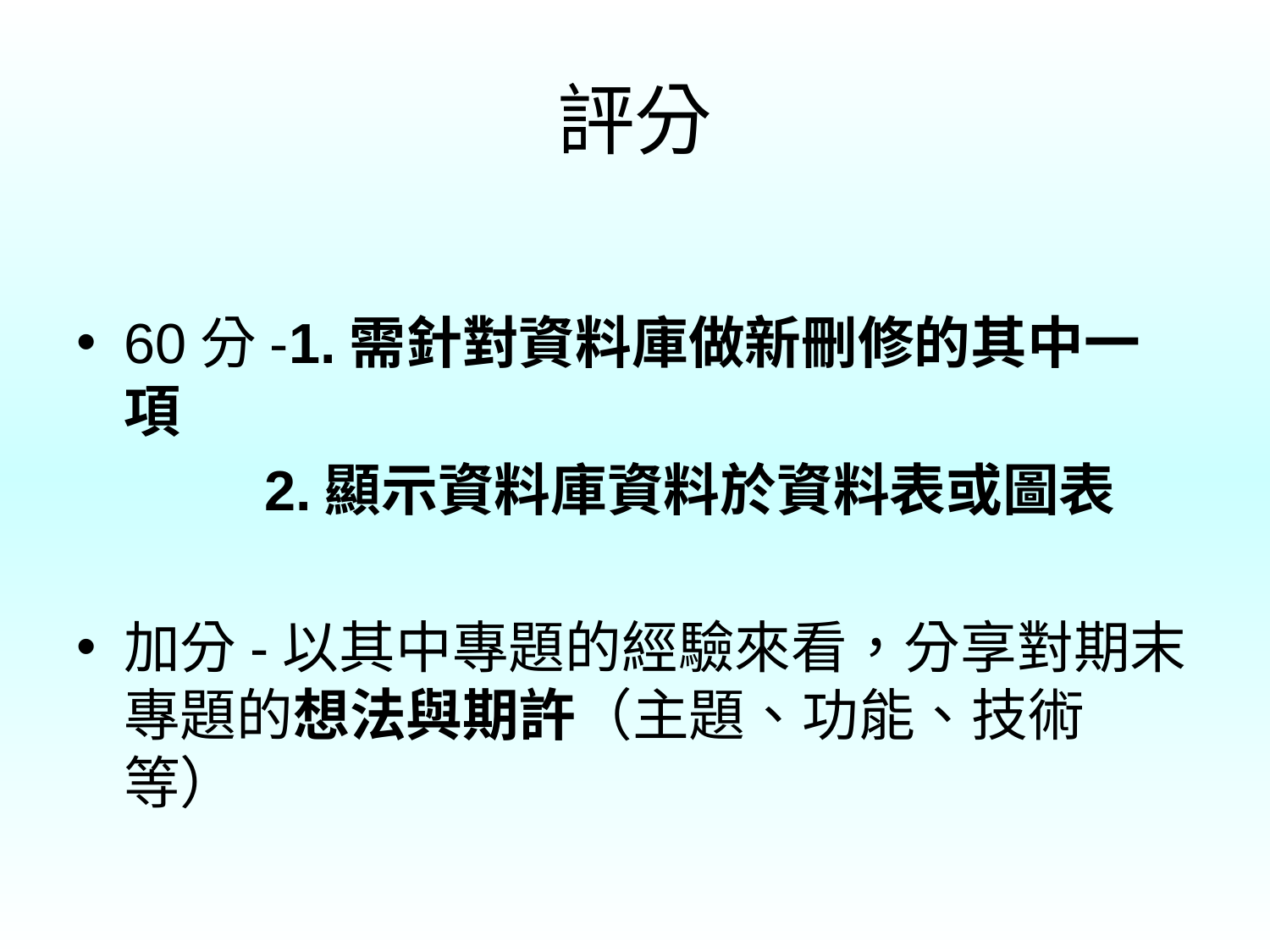

# 評分

60分-1.需針對資料庫做新刪修的其中一項
            2.顯示資料庫資料於資料表或圖表

加分-以其中專題的經驗來看，分享對期末專題的想法與期許（主題、功能、技術等）